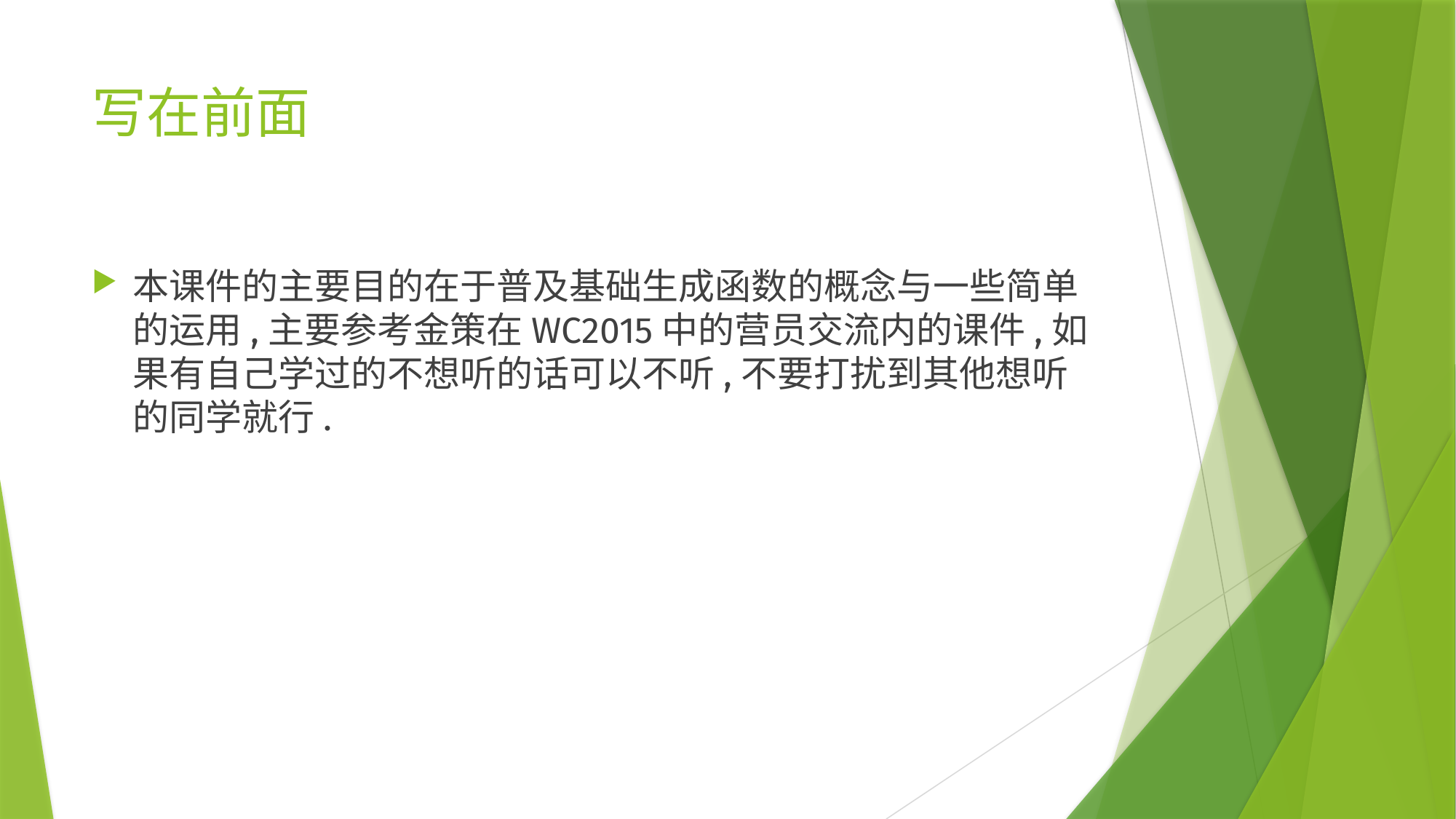

# 写在前面
本课件的主要目的在于普及基础生成函数的概念与一些简单的运用,主要参考金策在WC2015中的营员交流内的课件,如果有自己学过的不想听的话可以不听,不要打扰到其他想听的同学就行.